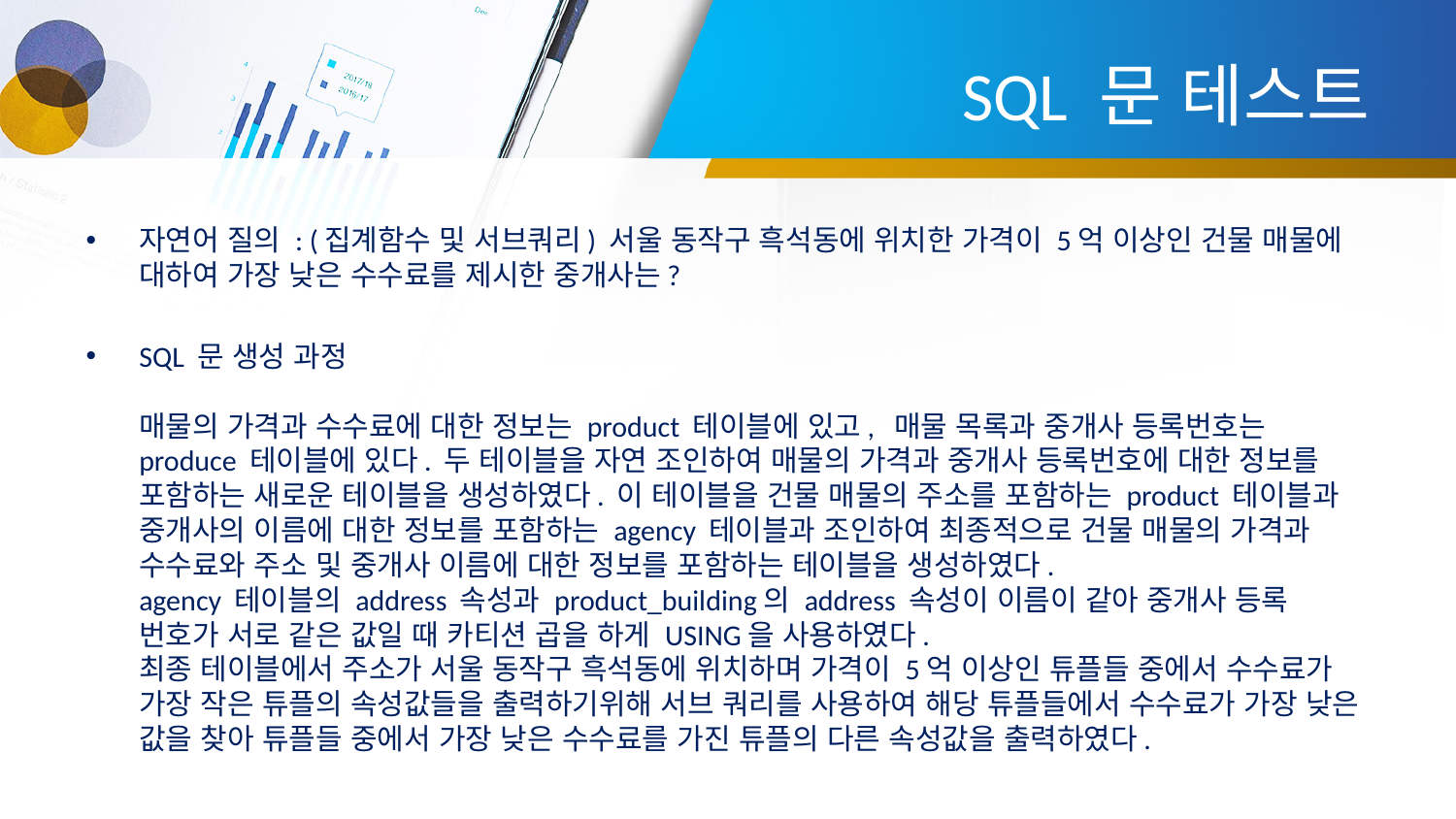

# SQL 문 테스트
자연어 질의 : (집계함수 및 서브쿼리) 서울 동작구 흑석동에 위치한 가격이 5억 이상인 건물 매물에 대하여 가장 낮은 수수료를 제시한 중개사는?

SQL 문 생성 과정
매물의 가격과 수수료에 대한 정보는 product 테이블에 있고,  매물 목록과 중개사 등록번호는 produce 테이블에 있다. 두 테이블을 자연 조인하여 매물의 가격과 중개사 등록번호에 대한 정보를 포함하는 새로운 테이블을 생성하였다. 이 테이블을 건물 매물의 주소를 포함하는 product 테이블과 중개사의 이름에 대한 정보를 포함하는 agency 테이블과 조인하여 최종적으로 건물 매물의 가격과 수수료와 주소 및 중개사 이름에 대한 정보를 포함하는 테이블을 생성하였다.
agency 테이블의 address 속성과 product_building의 address 속성이 이름이 같아 중개사 등록 번호가 서로 같은 값일 때 카티션 곱을 하게 USING을 사용하였다.
최종 테이블에서 주소가 서울 동작구 흑석동에 위치하며 가격이 5억 이상인 튜플들 중에서 수수료가 가장 작은 튜플의 속성값들을 출력하기위해 서브 쿼리를 사용하여 해당 튜플들에서 수수료가 가장 낮은 값을 찾아 튜플들 중에서 가장 낮은 수수료를 가진 튜플의 다른 속성값을 출력하였다.